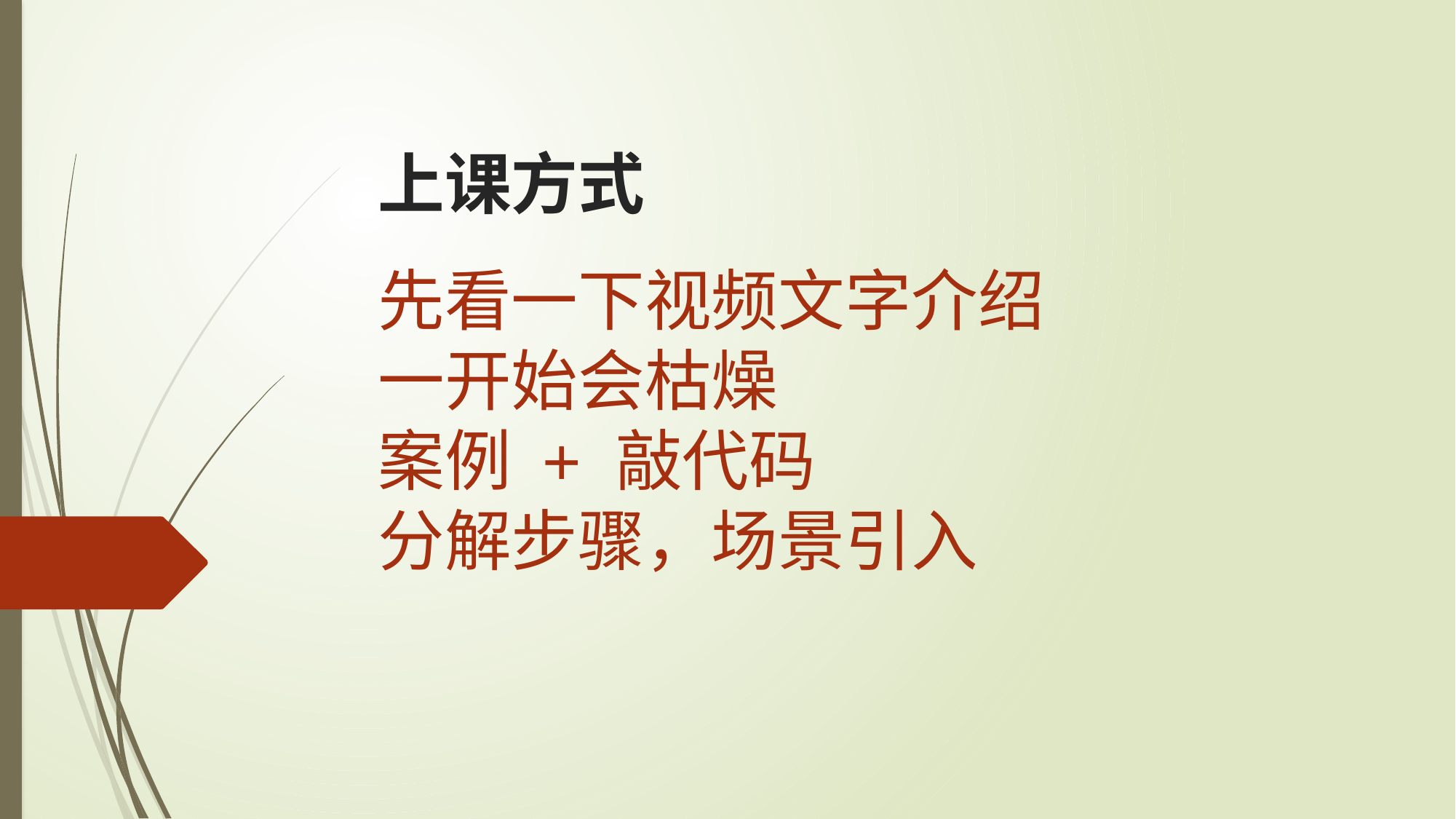

上课方式

先看一下视频文字介绍
一开始会枯燥
案例 + 敲代码
分解步骤，场景引入